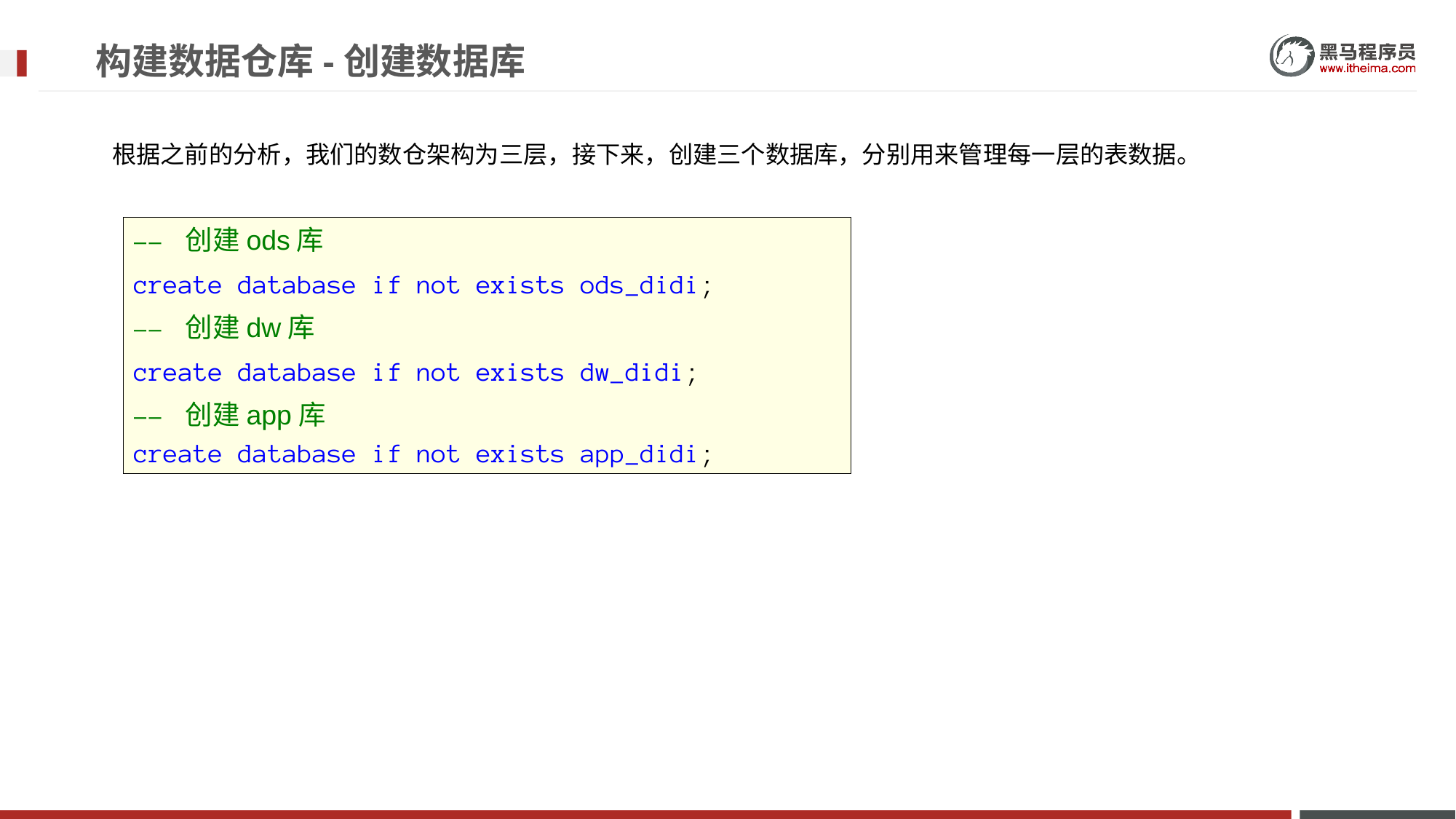

# 构建数据仓库-创建数据库
  根据之前的分析，我们的数仓架构为三层，接下来，创建三个数据库，分别用来管理每一层的表数据。
-- 创建ods库
create database if not exists ods_didi;
-- 创建dw库
create database if not exists dw_didi;
-- 创建app库
create database if not exists app_didi;